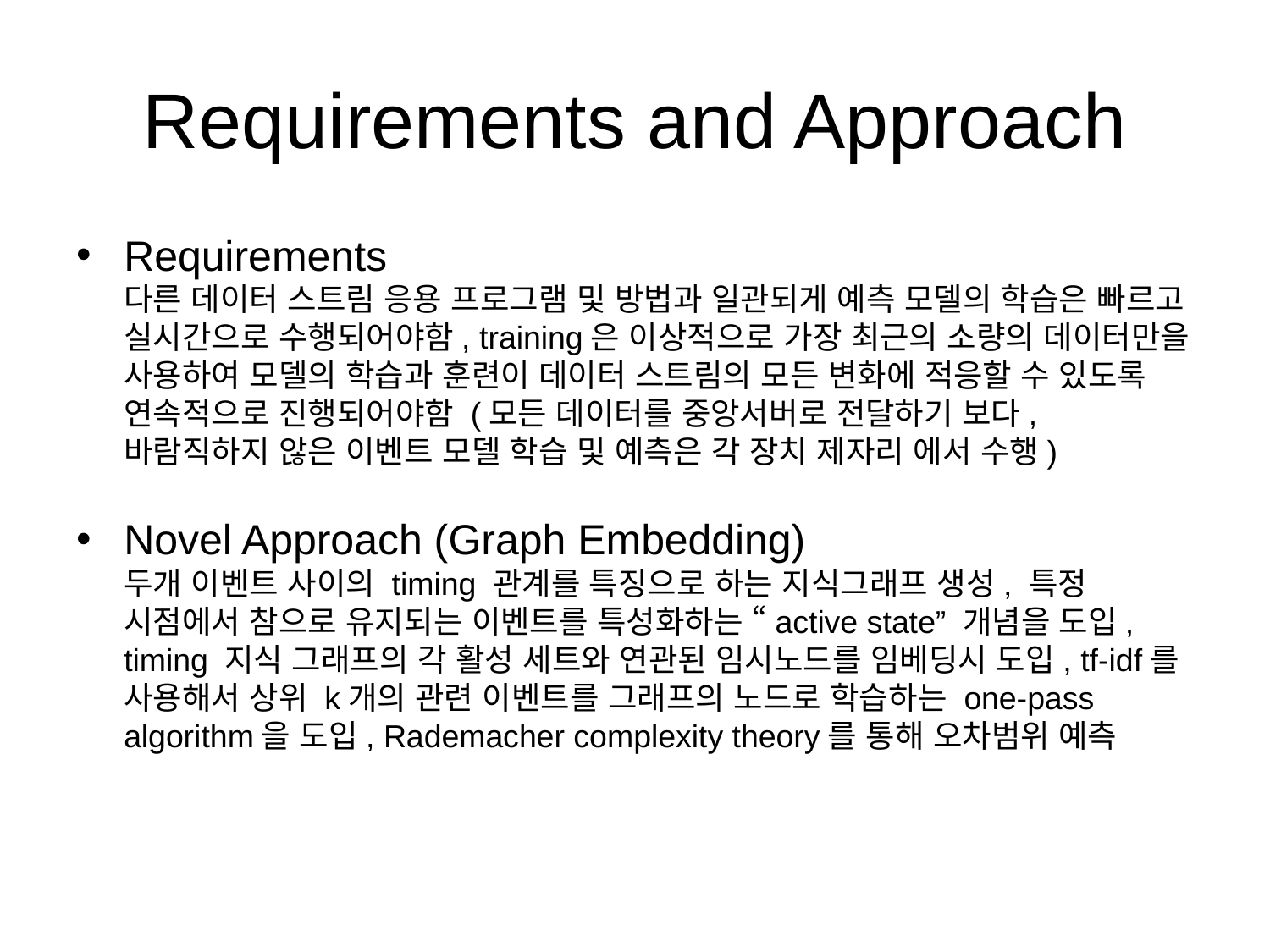

# Requirements and Approach
Requirements
다른 데이터 스트림 응용 프로그램 및 방법과 일관되게 예측 모델의 학습은 빠르고 실시간으로 수행되어야함, training은 이상적으로 가장 최근의 소량의 데이터만을 사용하여 모델의 학습과 훈련이 데이터 스트림의 모든 변화에 적응할 수 있도록 연속적으로 진행되어야함 (모든 데이터를 중앙서버로 전달하기 보다, 바람직하지 않은 이벤트 모델 학습 및 예측은 각 장치 제자리 에서 수행)

Novel Approach (Graph Embedding)
두개 이벤트 사이의 timing 관계를 특징으로 하는 지식그래프 생성, 특정 시점에서 참으로 유지되는 이벤트를 특성화하는 “active state” 개념을 도입, timing 지식 그래프의 각 활성 세트와 연관된 임시노드를 임베딩시 도입, tf-idf를 사용해서 상위 k개의 관련 이벤트를 그래프의 노드로 학습하는 one-pass algorithm을 도입, Rademacher complexity theory를 통해 오차범위 예측